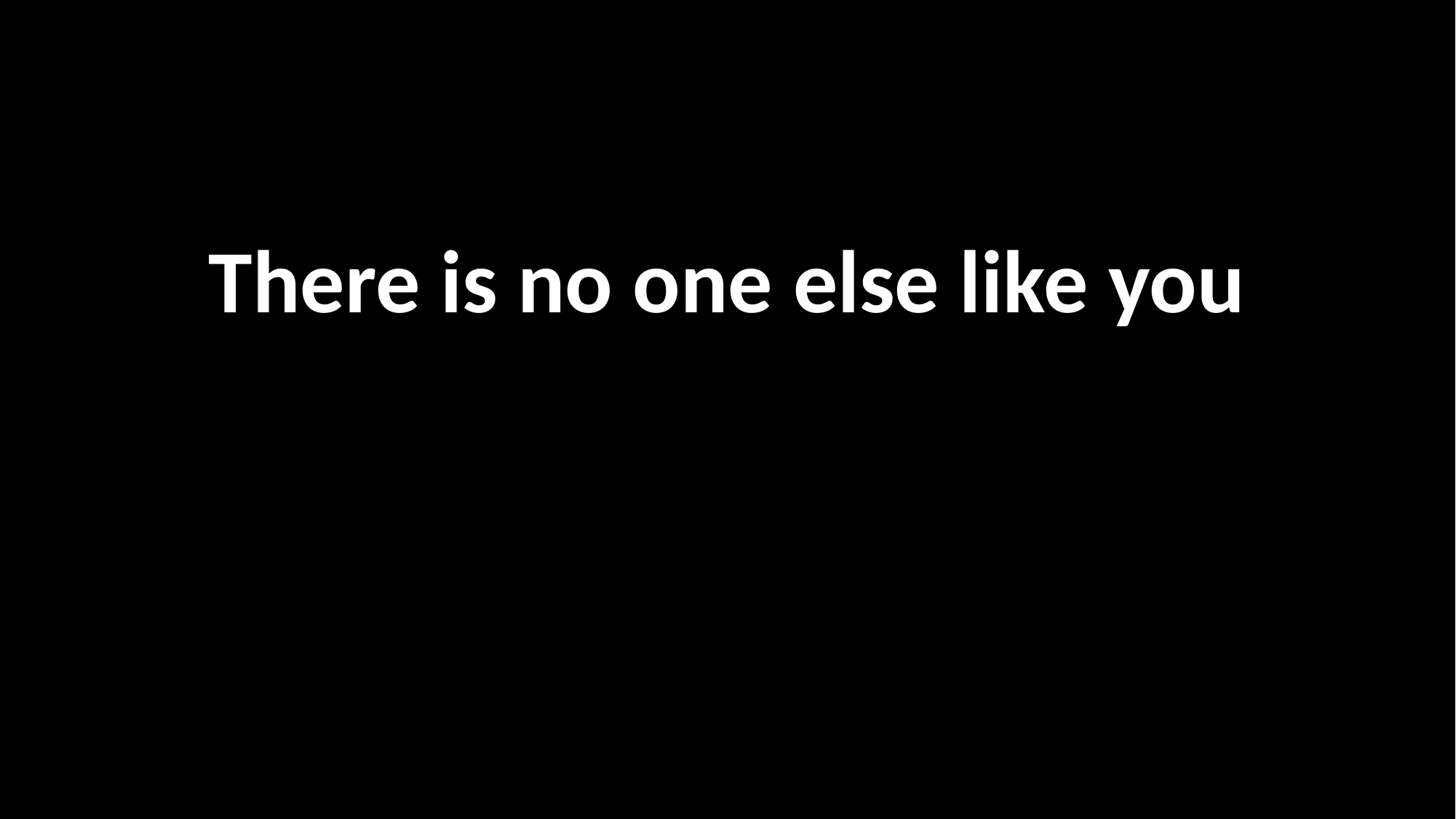

# 전능하신 하나님
There is no one else like you